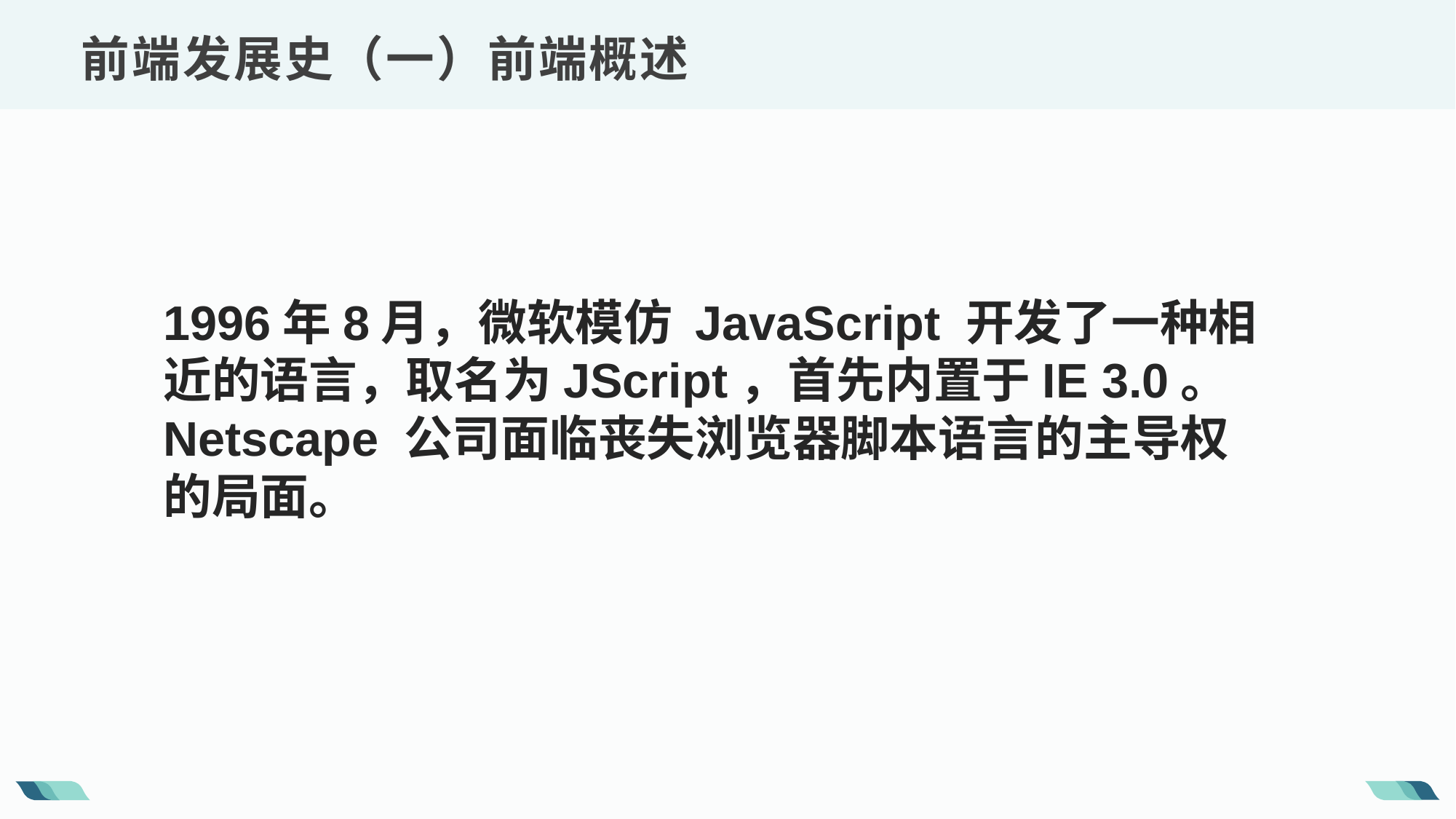

前端发展史（一）前端概述
1996年8月，微软模仿 JavaScript 开发了一种相近的语言，取名为JScript，首先内置于IE 3.0。Netscape 公司面临丧失浏览器脚本语言的主导权的局面。